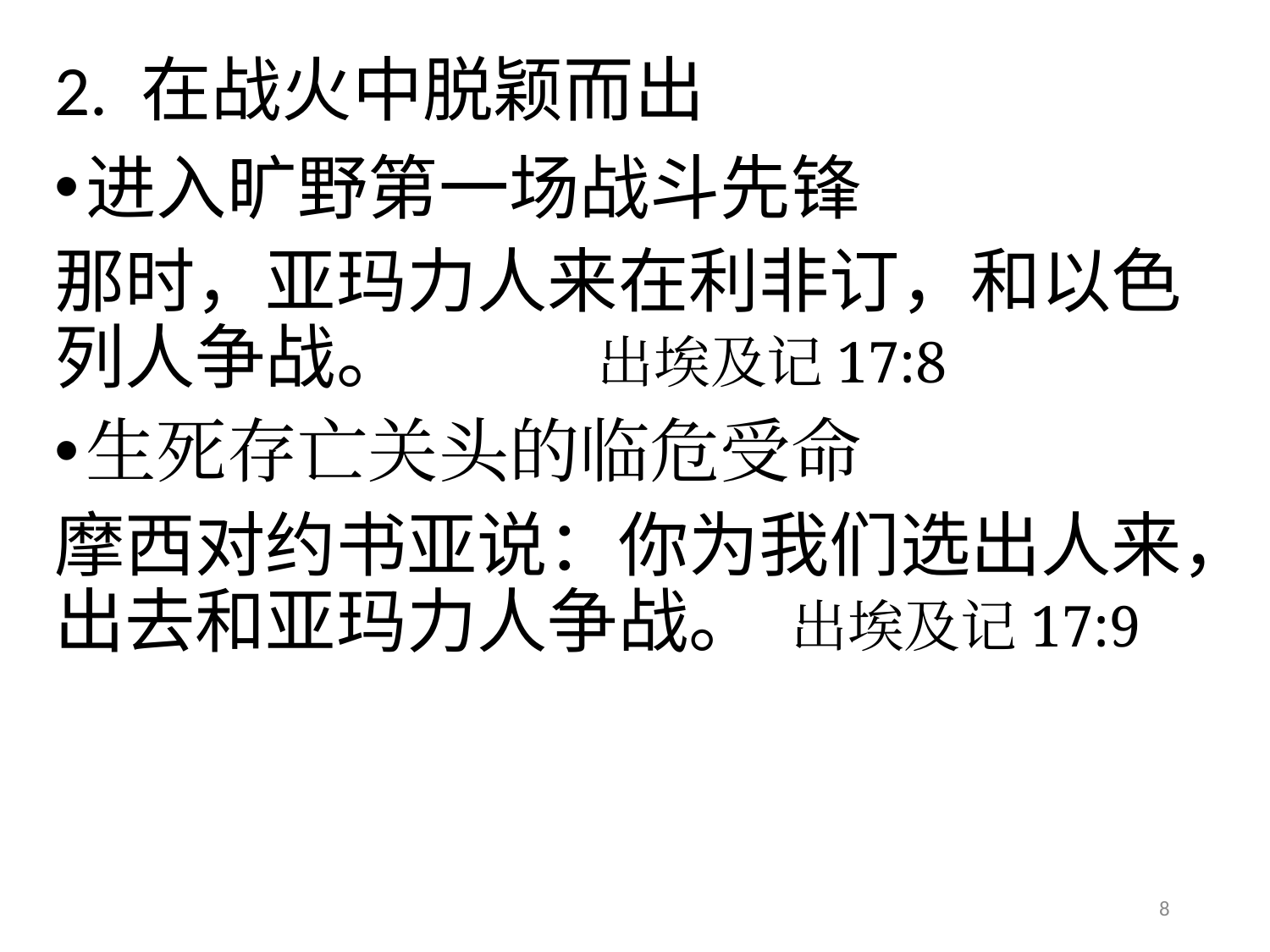

# 2. 在战火中脱颖而出
进入旷野第一场战斗先锋
那时，亚玛力人来在利非订，和以色列人争战。            出埃及记17:8
生死存亡关头的临危受命
摩西对约书亚说：你为我们选出人来，出去和亚玛力人争战。  出埃及记17:9
8